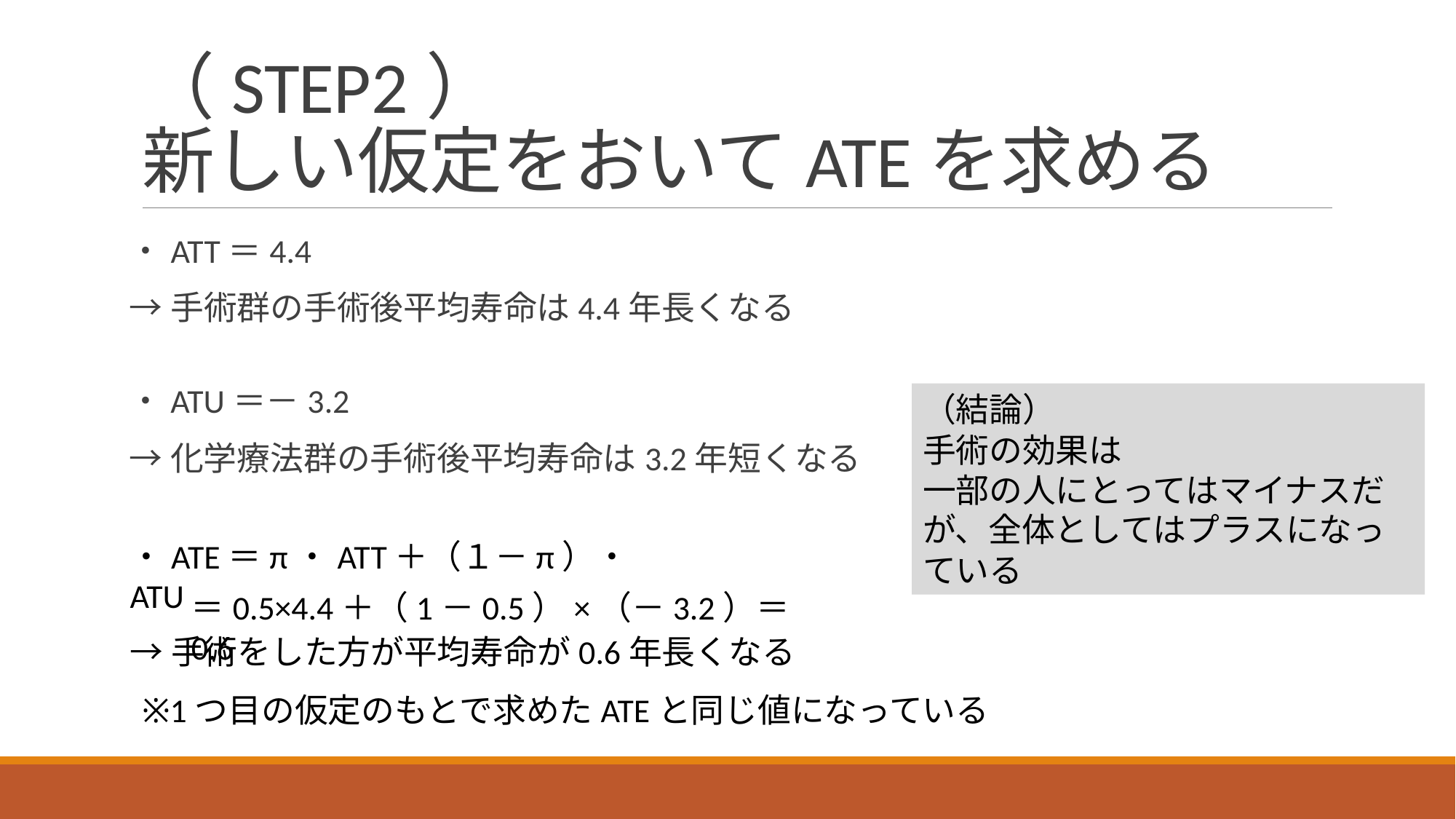

# （STEP2） 新しい仮定をおいてATEを求める
・ATT＝4.4
→手術群の手術後平均寿命は4.4年長くなる
・ATU＝－3.2
→化学療法群の手術後平均寿命は3.2年短くなる
（結論）
手術の効果は
一部の人にとってはマイナスだが、全体としてはプラスになっている
・ATE＝π・ATT＋（１－π）・ATU
＝0.5×4.4＋（1－0.5）×（－3.2）＝0.6
→手術をした方が平均寿命が0.6年長くなる
※1つ目の仮定のもとで求めたATEと同じ値になっている